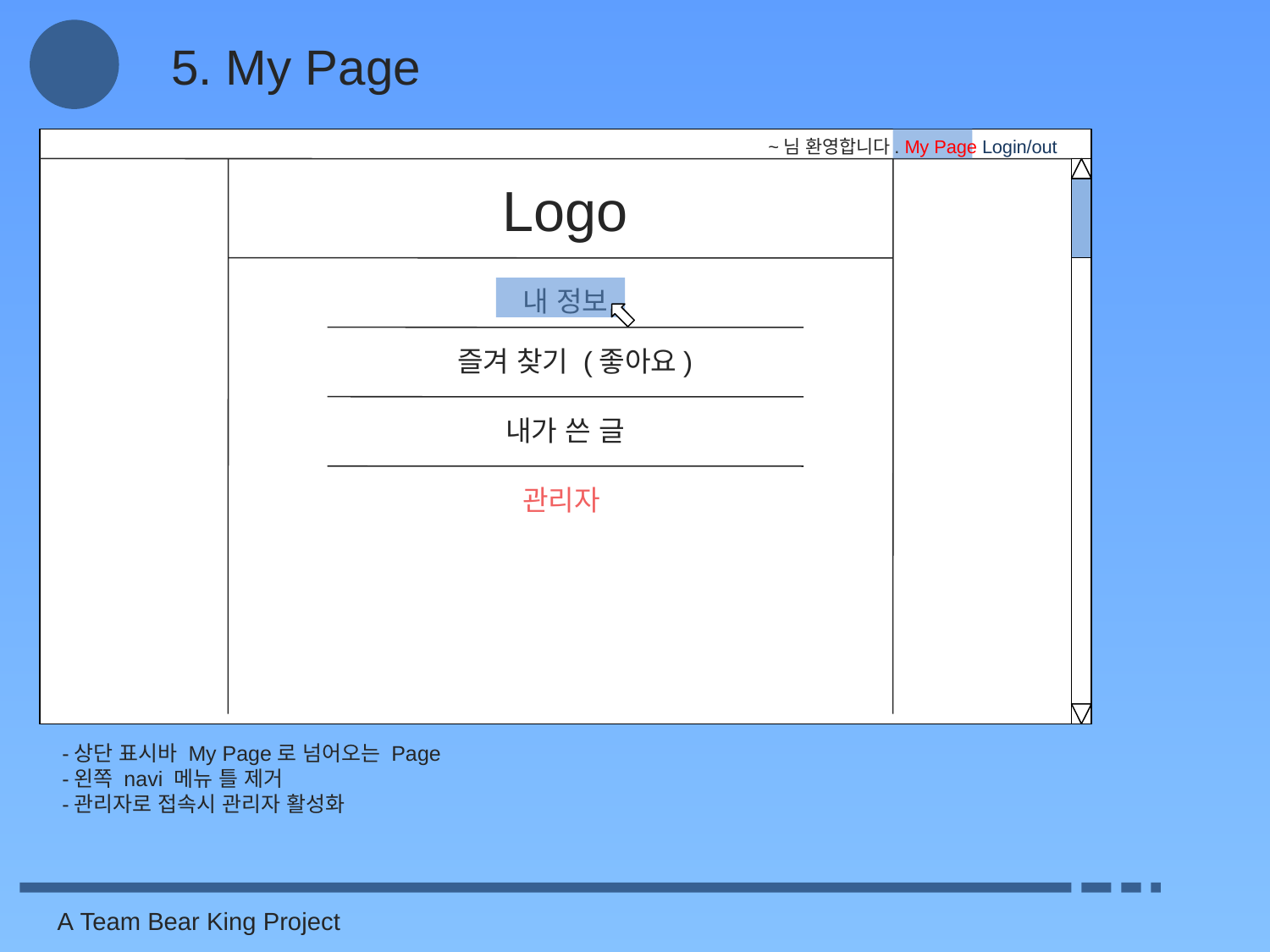

5. My Page

~님 환영합니다. My Page Login/out

Logo

내 정보

즐겨 찾기 (좋아요)
내가 쓴 글
관리자

-상단 표시바 My Page로 넘어오는 Page
-왼쪽 navi 메뉴 틀 제거
-관리자로 접속시 관리자 활성화

A Team Bear King Project